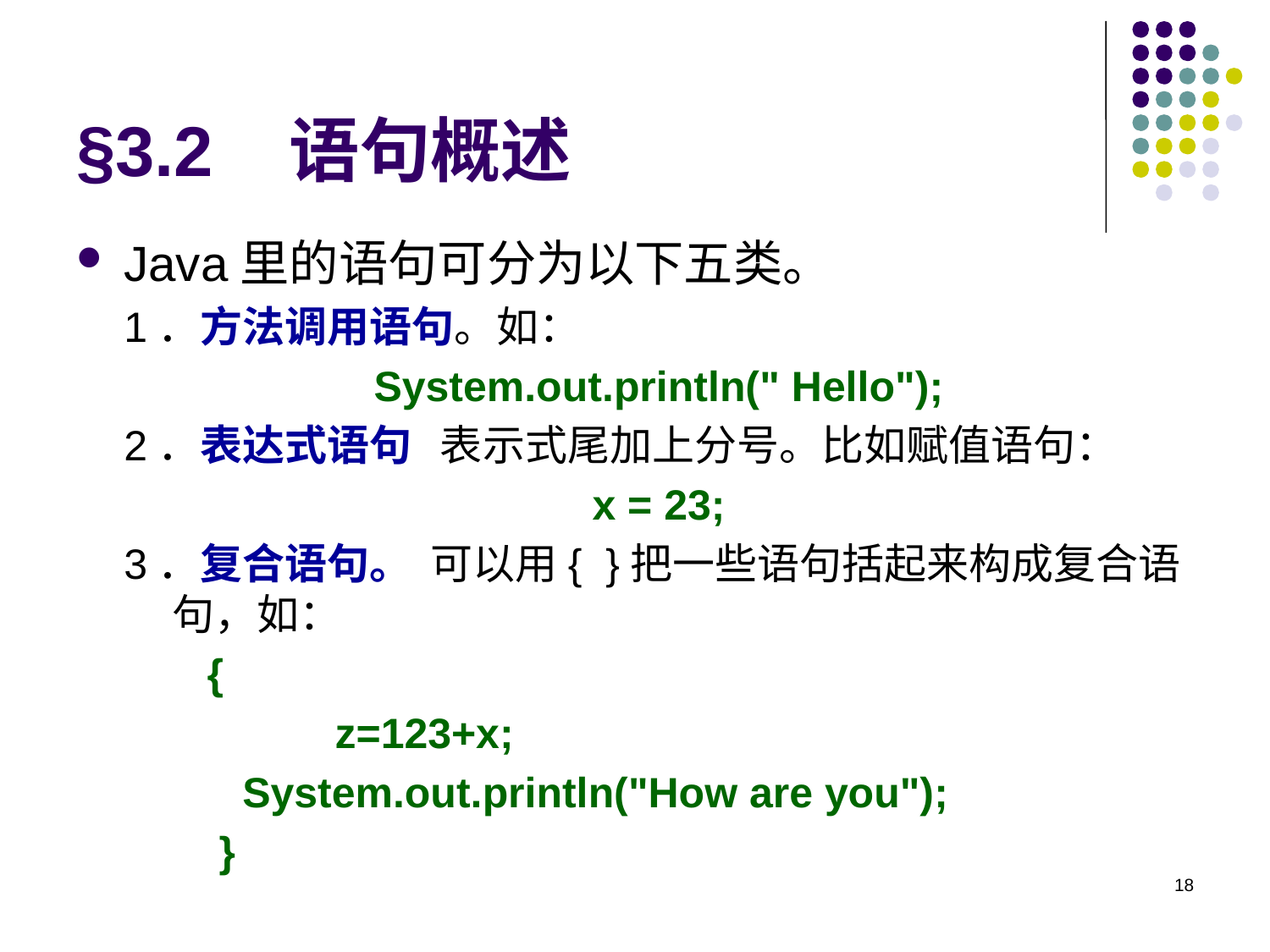

# §3.2   语句概述
Java里的语句可分为以下五类。
1．方法调用语句。如：
System.out.println(" Hello");
2．表达式语句   表示式尾加上分号。比如赋值语句：
x = 23;
3．复合语句。  可以用{  }把一些语句括起来构成复合语句，如：
       {
		   z=123+x;
          System.out.println("How are you");
        }
18